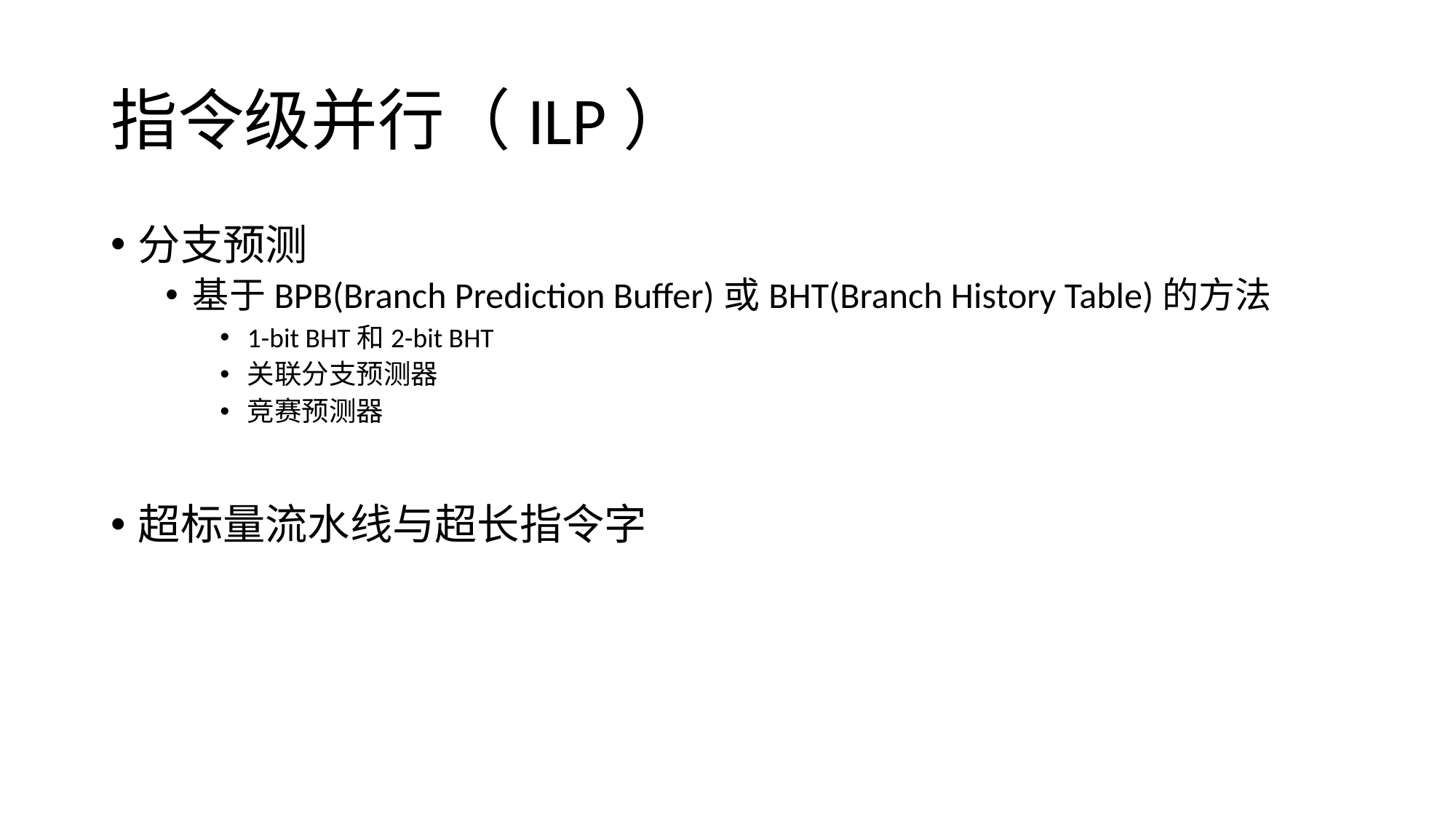

# 指令级并行（ILP）
分支预测
基于BPB(Branch Prediction Buffer)或BHT(Branch History Table)的方法
1-bit BHT和2-bit BHT
关联分支预测器
竞赛预测器

超标量流水线与超长指令字